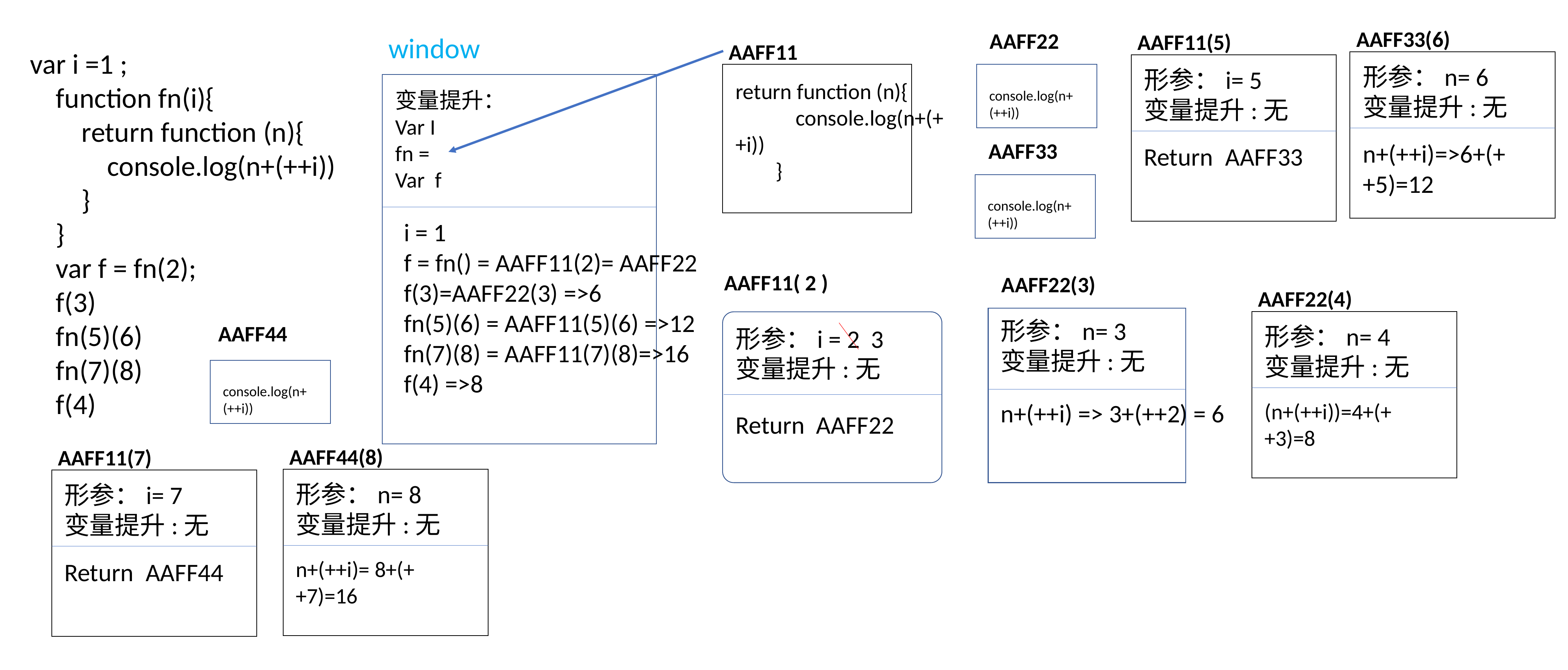

AAFF33(6)
AAFF22
AAFF11(5)
window
AAFF11
var i =1 ;
    function fn(i){
        return function (n){
            console.log(n+(++i))
        }
    }
    var f = fn(2);
    f(3)
    fn(5)(6)
    fn(7)(8)
    f(4)

形参：n= 6
变量提升:无
形参：i= 5
变量提升:无

return function (n){
            console.log(n+(++i))
        }
变量提升：
Var I
fn =
Var  f
console.log(n+(++i))
AAFF33
n+(++i)=>6+(++5)=12
Return   AAFF33

console.log(n+(++i))
i = 1
f = fn() = AAFF11(2)= AAFF22
f(3)=AAFF22(3) =>6
fn(5)(6) = AAFF11(5)(6) =>12
fn(7)(8) = AAFF11(7)(8)=>16
f(4) =>8
AAFF11( 2 )
AAFF22(3)
AAFF22(4)

形参：n= 3
变量提升:无
AAFF44
形参：n= 4
变量提升:无
形参：i = 2  3
变量提升:无

console.log(n+(++i))
n+(++i) => 3+(++2) = 6
(n+(++i))=4+(++3)=8
Return  AAFF22
AAFF44(8)
AAFF11(7)

形参：n= 8
变量提升:无
形参：i= 7
变量提升:无
n+(++i)= 8+(++7)=16
Return   AAFF44